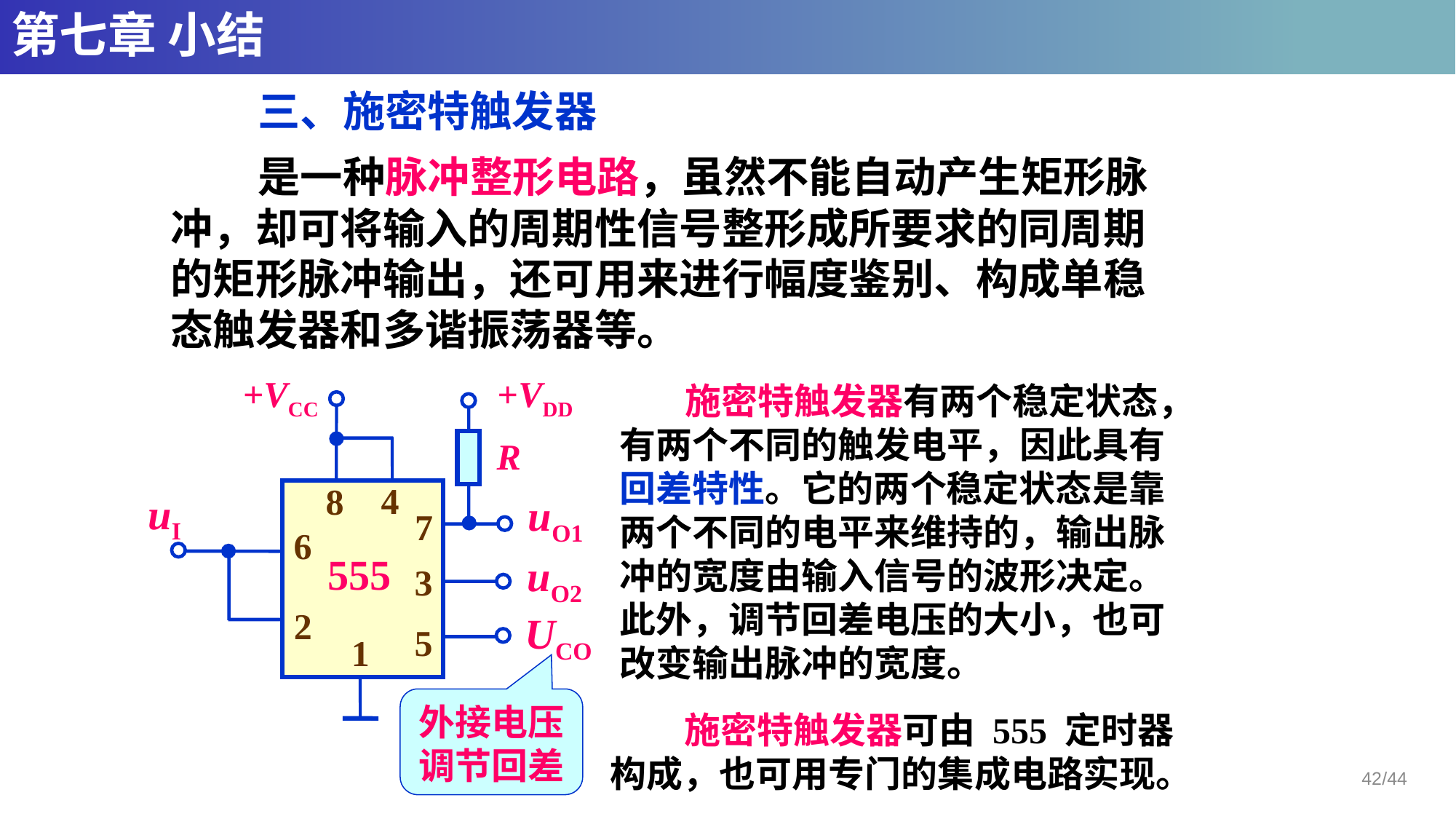

# 第七章 小结
三、施密特触发器
        是一种脉冲整形电路，虽然不能自动产生矩形脉冲，却可将输入的周期性信号整形成所要求的同周期
的矩形脉冲输出，还可用来进行幅度鉴别、构成单稳态触发器和多谐振荡器等。
+VCC
+VDD

R

4
8

uI
uO1
7

6

uO2

555

3

UCO
2

5

1

       施密特触发器有两个稳定状态，有两个不同的触发电平，因此具有回差特性。它的两个稳定状态是靠两个不同的电平来维持的，输出脉冲的宽度由输入信号的波形决定。此外，调节回差电压的大小，也可改变输出脉冲的宽度。
外接电压调节回差
        施密特触发器可由 555 定时器构成，也可用专门的集成电路实现。
42/44